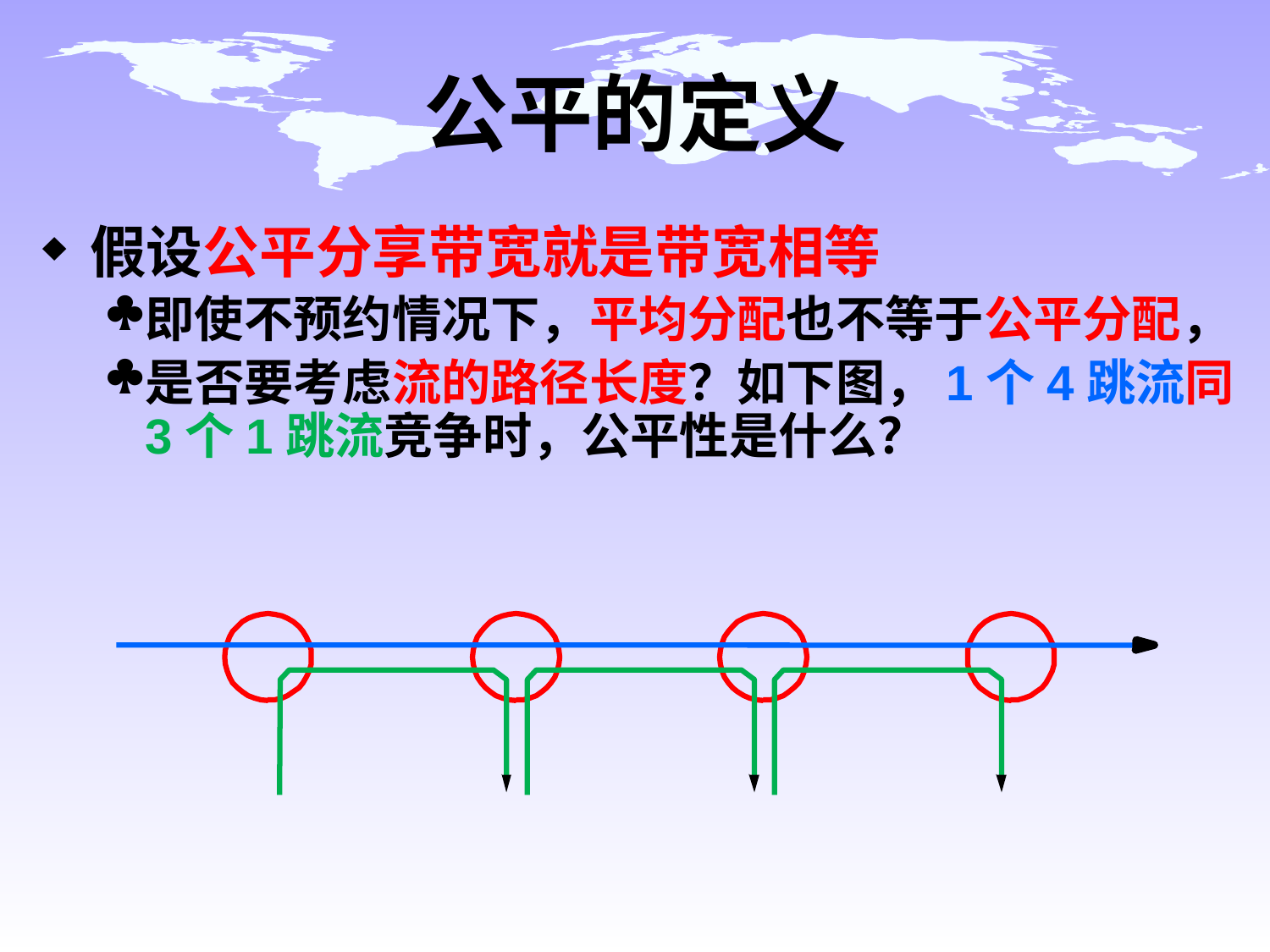

# 公平的定义
假设公平分享带宽就是带宽相等
即使不预约情况下，平均分配也不等于公平分配，
是否要考虑流的路径长度？如下图，1个4跳流同3个1跳流竞争时，公平性是什么？